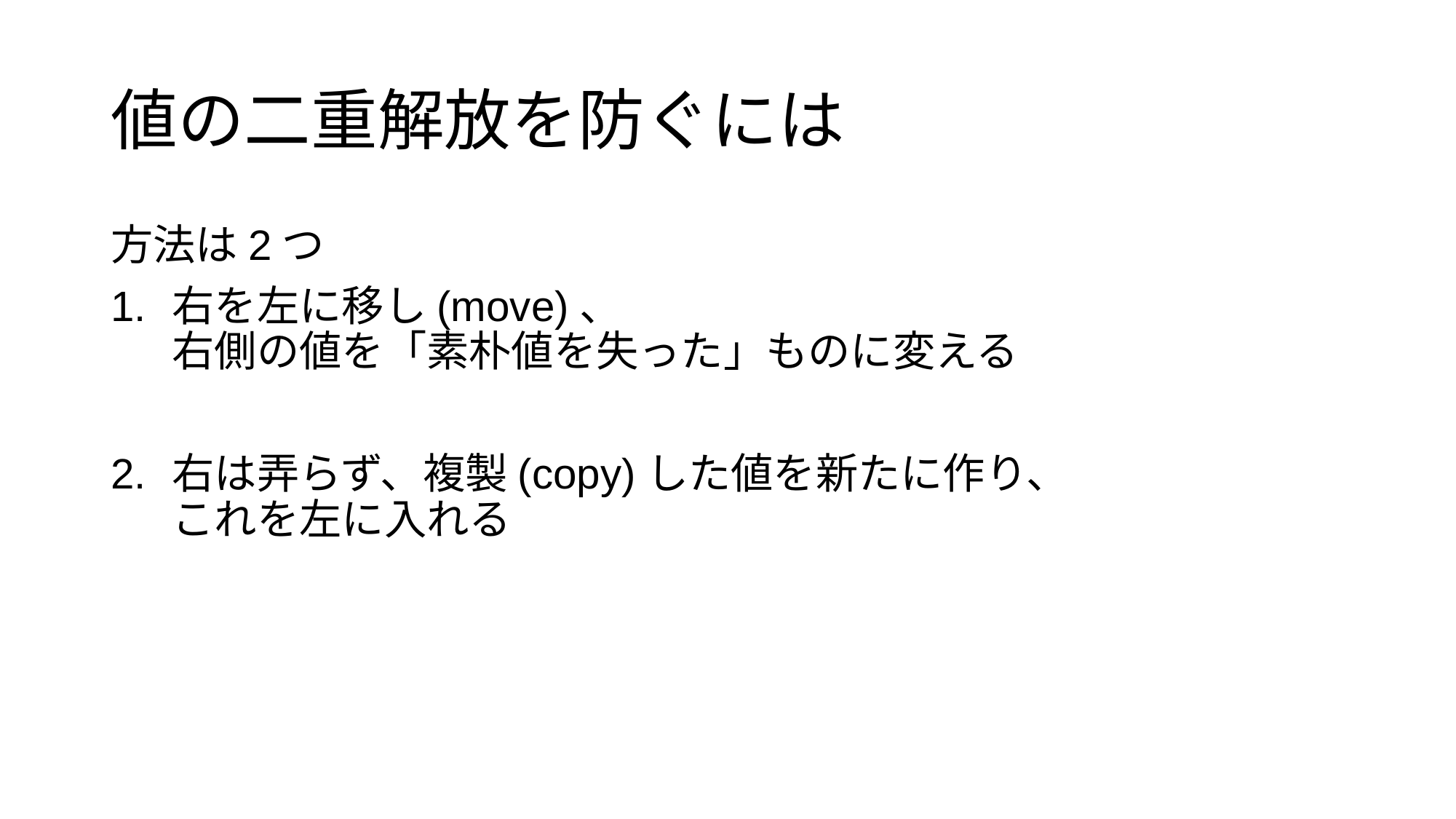

# 値の二重解放を防ぐには
方法は2つ
右を左に移し(move)、
右側の値を「素朴値を失った」ものに変える

右は弄らず、複製(copy)した値を新たに作り、
これを左に入れる